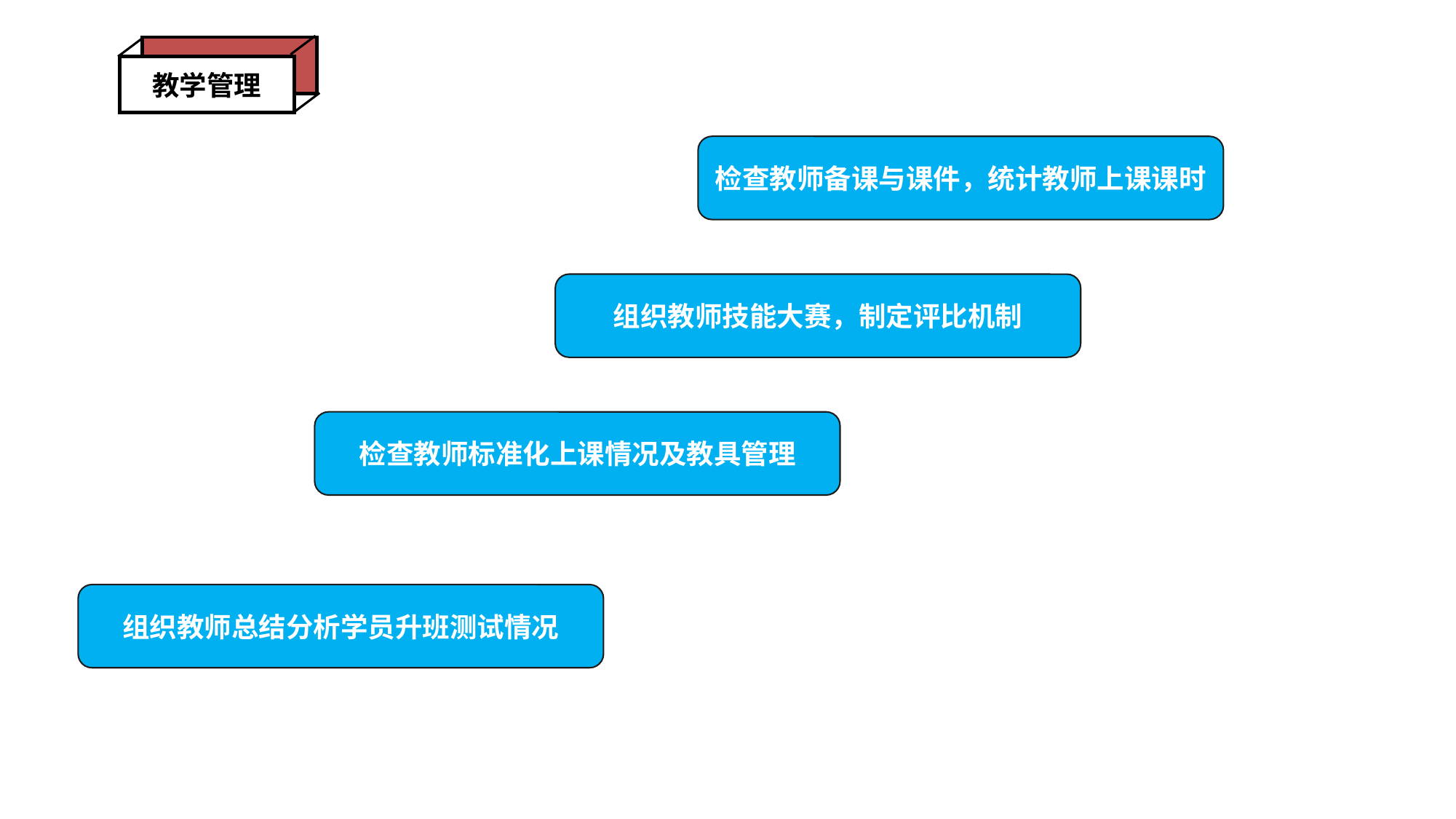

教学管理
检查教师备课与课件，统计教师上课课时
组织教师技能大赛，制定评比机制
检查教师标准化上课情况及教具管理
组织教师总结分析学员升班测试情况